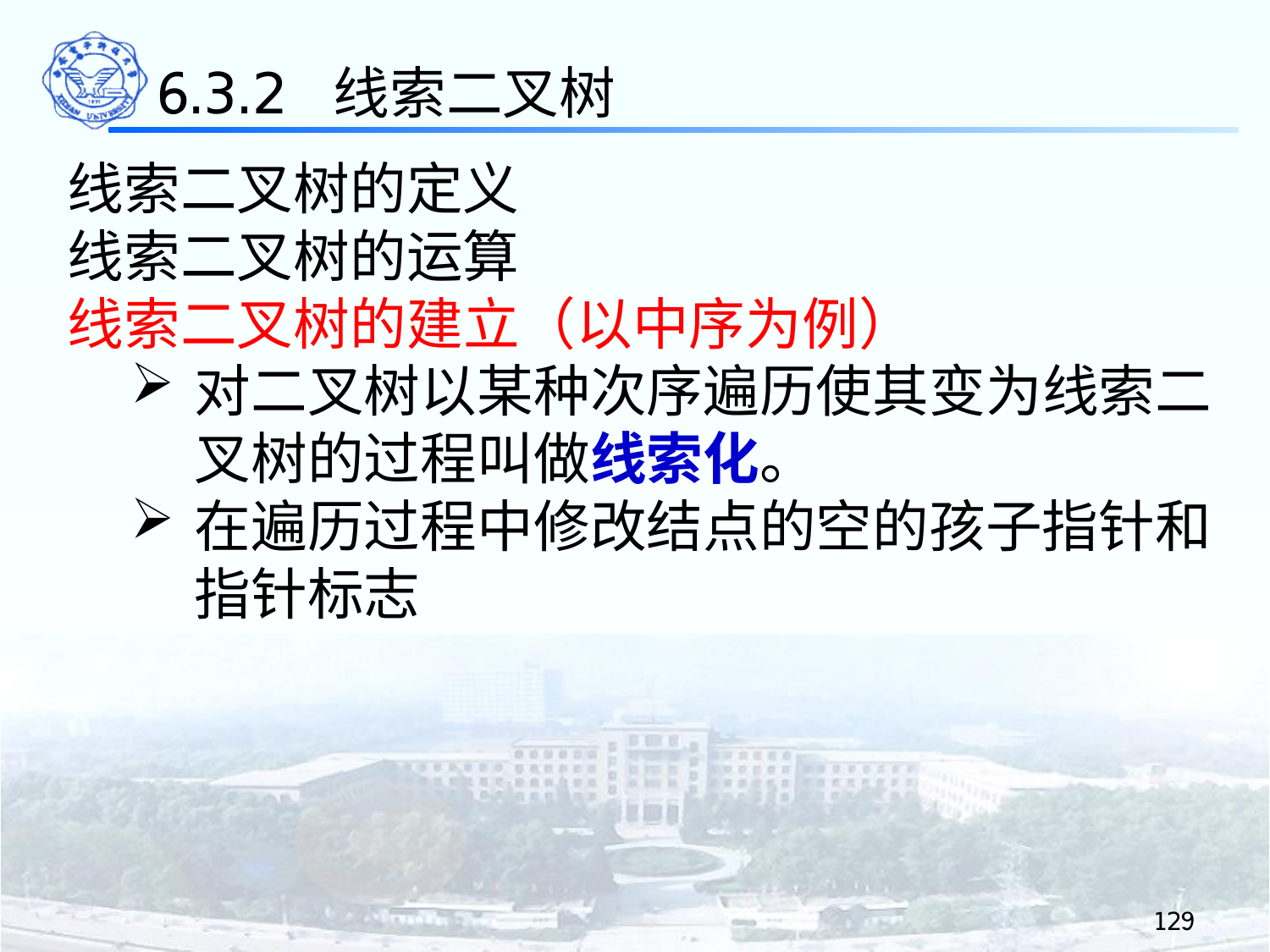

6.3.2  线索二叉树
线索二叉树的定义
线索二叉树的运算
线索二叉树的建立（以中序为例）
对二叉树以某种次序遍历使其变为线索二叉树的过程叫做线索化。
在遍历过程中修改结点的空的孩子指针和指针标志
129